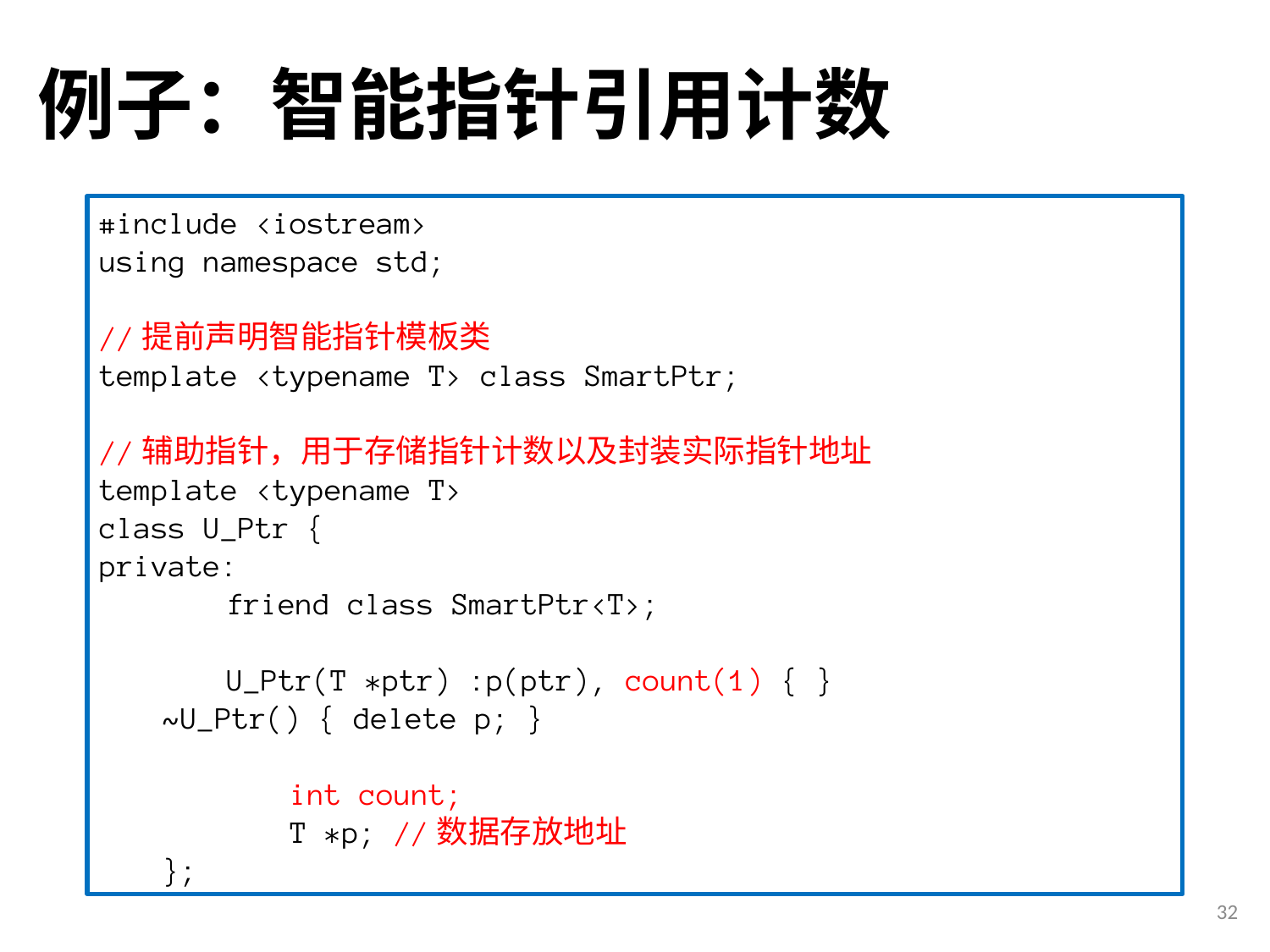

# 例子：智能指针引用计数
#include <iostream>
using namespace std;

//提前声明智能指针模板类
template <typename T> class SmartPtr;

//辅助指针，用于存储指针计数以及封装实际指针地址
template <typename T>
class U_Ptr {
private:
	friend class SmartPtr<T>;

	U_Ptr(T *ptr) :p(ptr), count(1) { }
~U_Ptr() { delete p; }

	int count;
	T *p; //数据存放地址
};
32